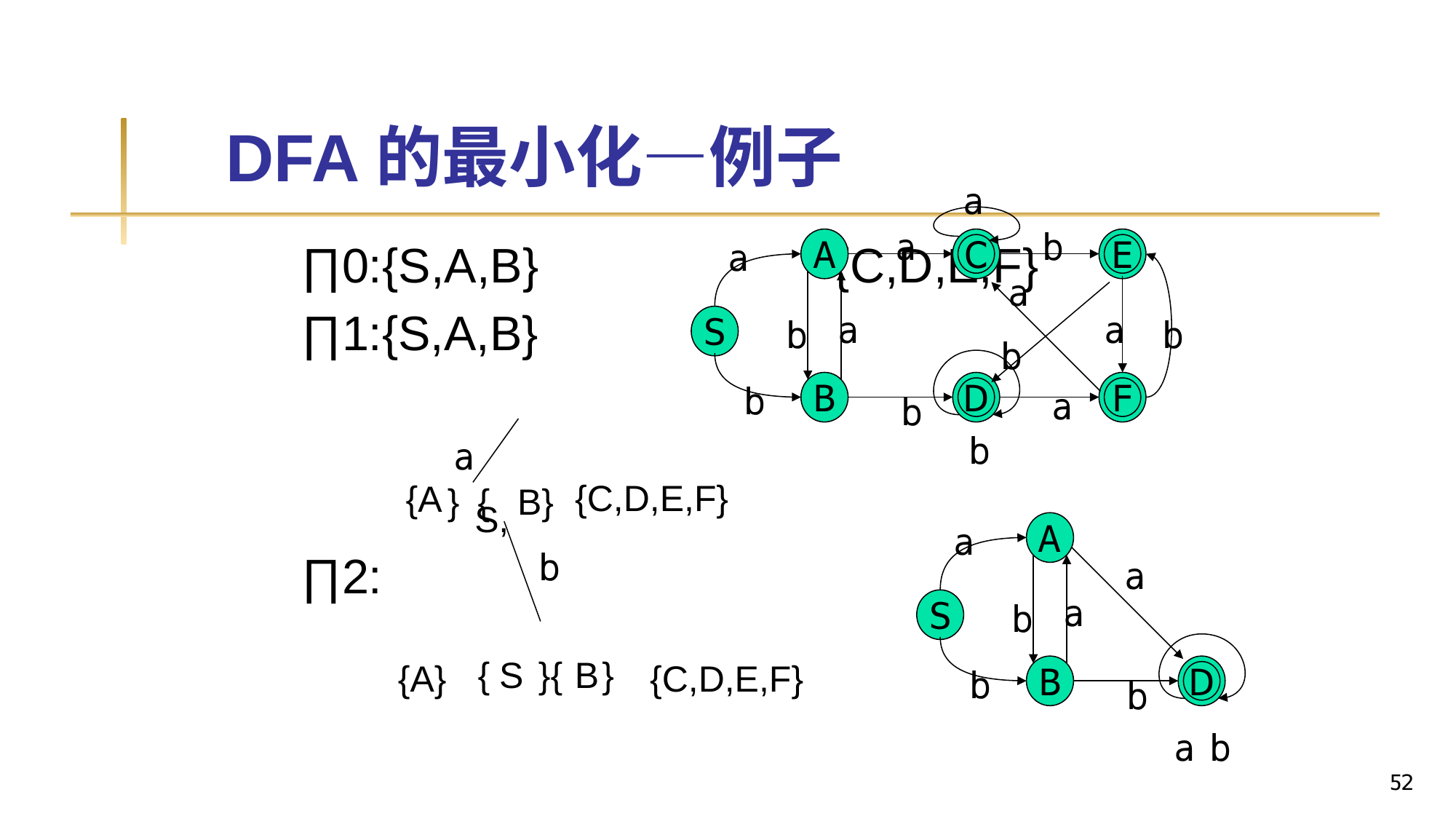

# DFA的最小化—例子
a
a
b
A

C

E
a
a
a
a
S
b
b
b
B

D

F
b
a
b
b
∏0:{S,A,B}                      {C,D,E,F}
∏1:{S,A,B}
∏2:

a
 S,
{C,D,E,F}
{A
}
{
B
}
A
a
a
a
S
b
B

D
b
b
b

b

{
S
}
{
B
}
{A}
{C,D,E,F}
a
52